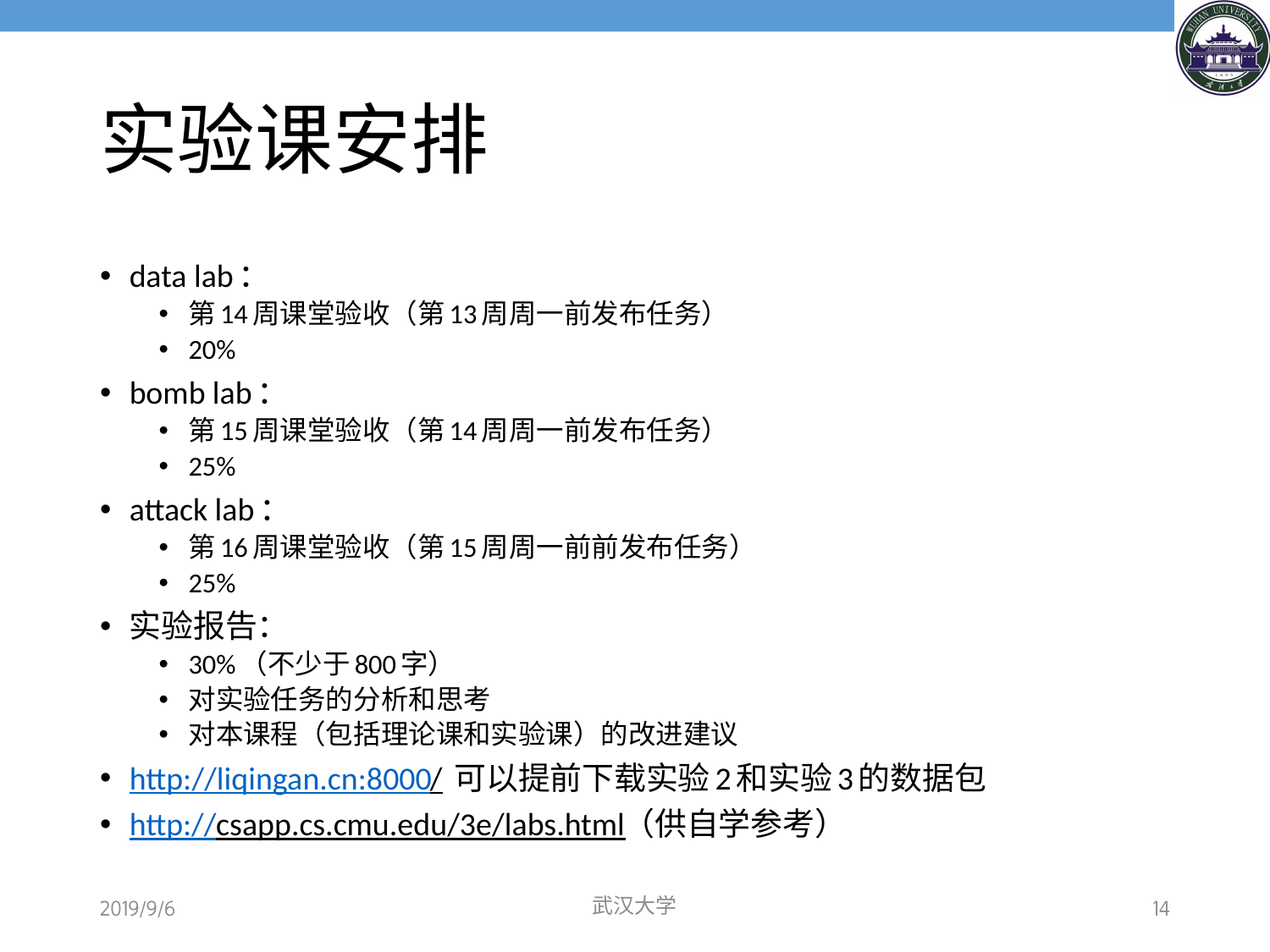

# 实验课安排
data lab：
第14周课堂验收（第13周周一前发布任务）
20%
bomb lab：
第15周课堂验收（第14周周一前发布任务）
25%
attack lab：
第16周课堂验收（第15周周一前前发布任务）
25%
实验报告：
30%（不少于800字）
对实验任务的分析和思考
对本课程（包括理论课和实验课）的改进建议
http://liqingan.cn:8000/ 可以提前下载实验2和实验3的数据包
http://csapp.cs.cmu.edu/3e/labs.html（供自学参考）
2019/9/6
武汉大学
14